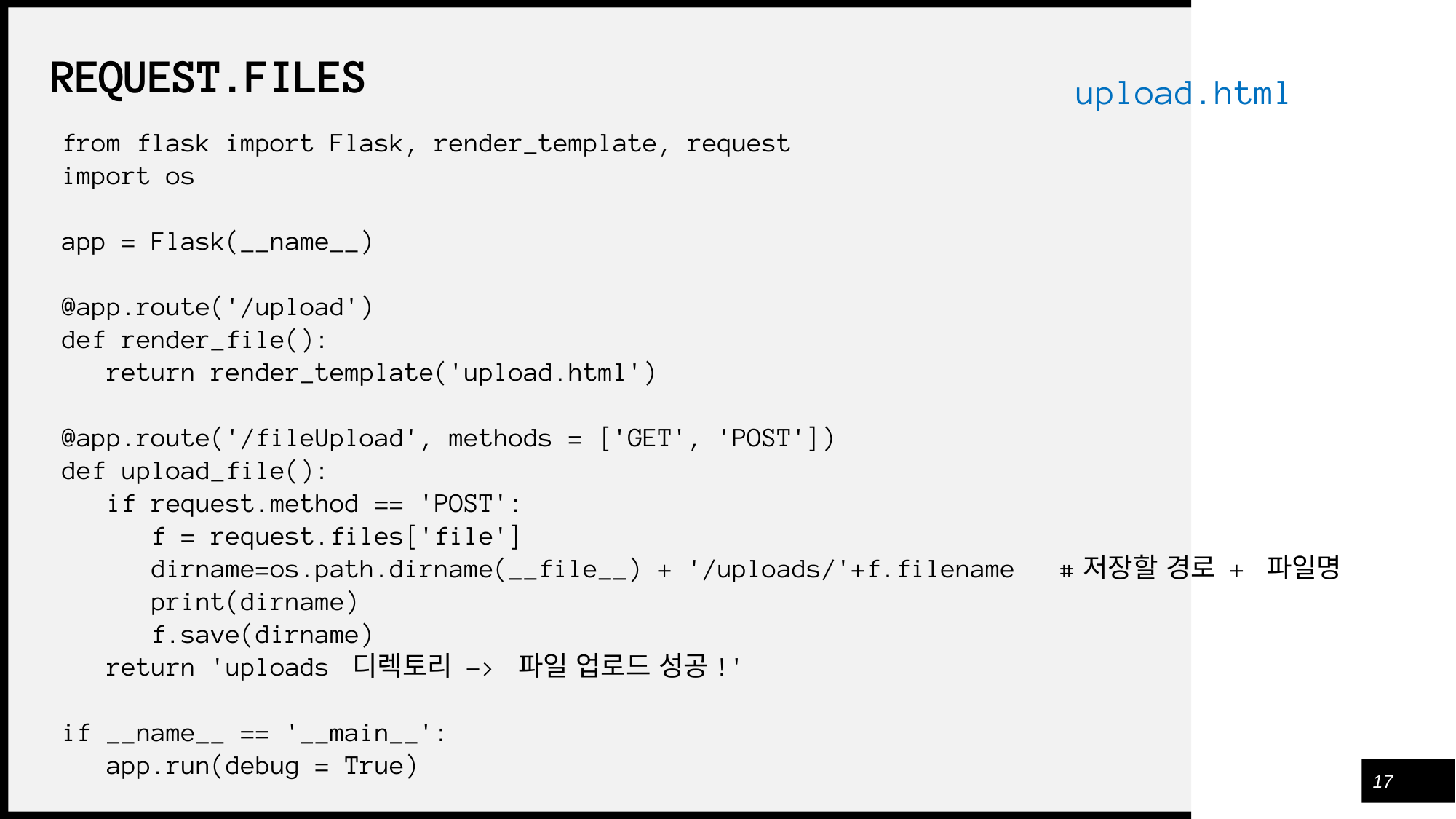

# request.files
upload.html
from flask import Flask, render_template, request
import os

app = Flask(__name__)

@app.route('/upload')
def render_file():
   return render_template('upload.html')

@app.route('/fileUpload', methods = ['GET', 'POST'])
def upload_file():
   if request.method == 'POST':
      f = request.files['file']
      dirname=os.path.dirname(__file__) + '/uploads/'+f.filename   #저장할 경로 + 파일명
      print(dirname)
      f.save(dirname)
   return 'uploads 디렉토리 -> 파일 업로드 성공!'

if __name__ == '__main__':
   app.run(debug = True)
17